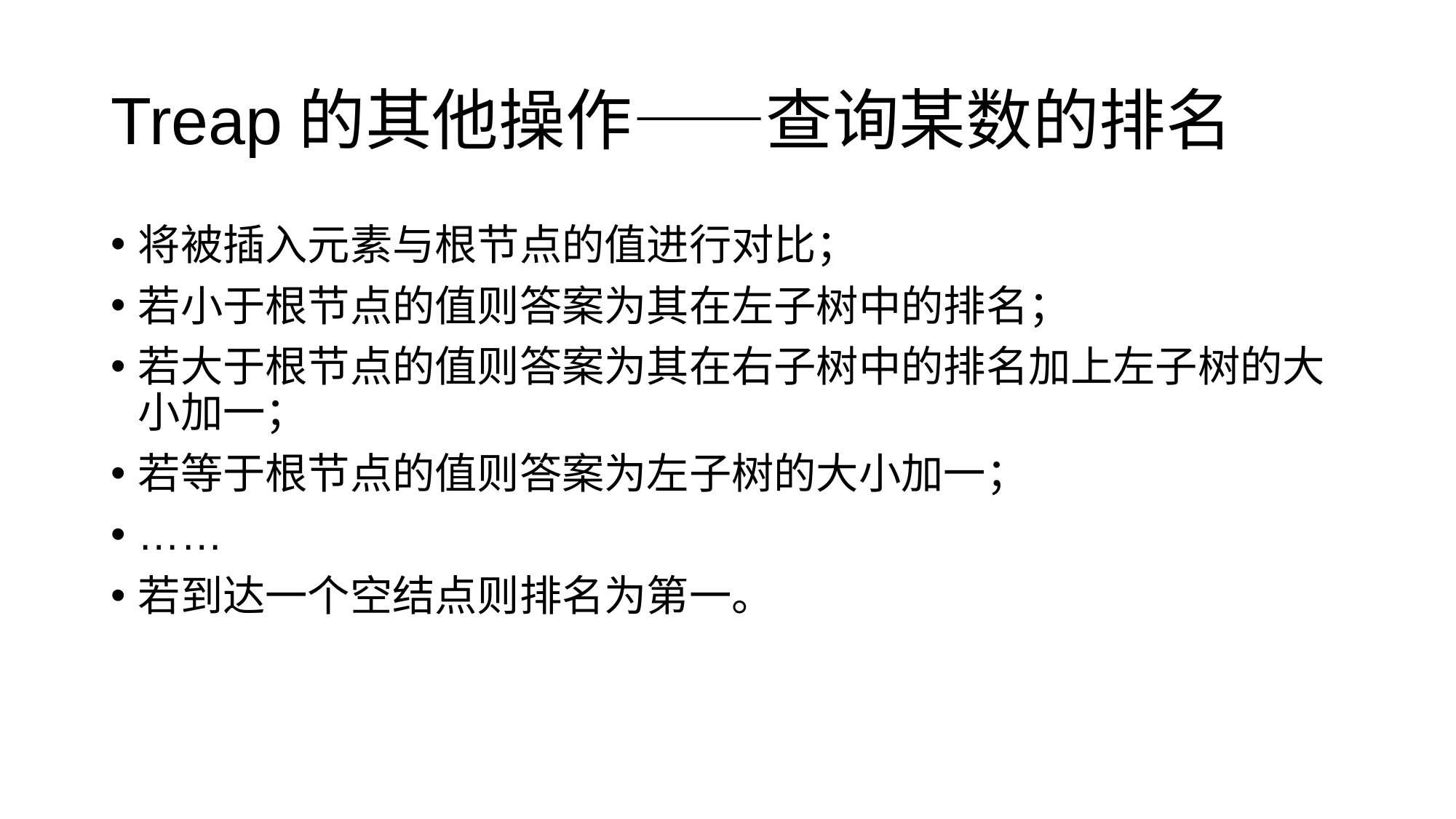

# Treap的其他操作——查询某数的排名
将被插入元素与根节点的值进行对比；
若小于根节点的值则答案为其在左子树中的排名；
若大于根节点的值则答案为其在右子树中的排名加上左子树的大小加一；
若等于根节点的值则答案为左子树的大小加一；
……
若到达一个空结点则排名为第一。